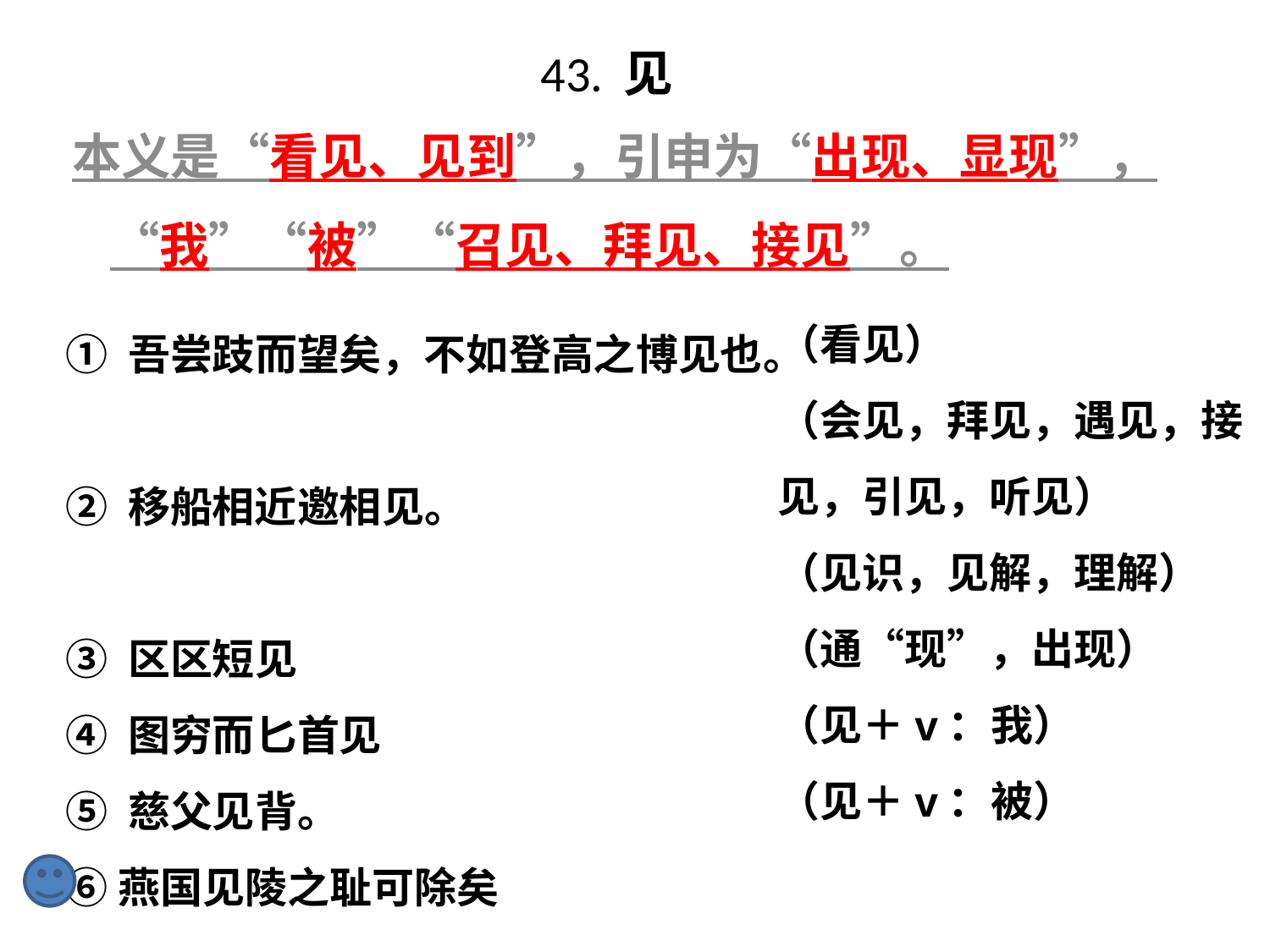

# 43. 见
本义是“看见、见到”，引申为“出现、显现”，“我”“被”“召见、拜见、接见”。
（看见）
（会见，拜见，遇见，接见，引见，听见）
（见识，见解，理解）
（通“现”，出现）
（见＋v：我）
（见＋v：被）

① 吾尝跂而望矣，不如登高之博见也。
② 移船相近邀相见。

③ 区区短见
④ 图穷而匕首见
⑤ 慈父见背。
⑥燕国见陵之耻可除矣